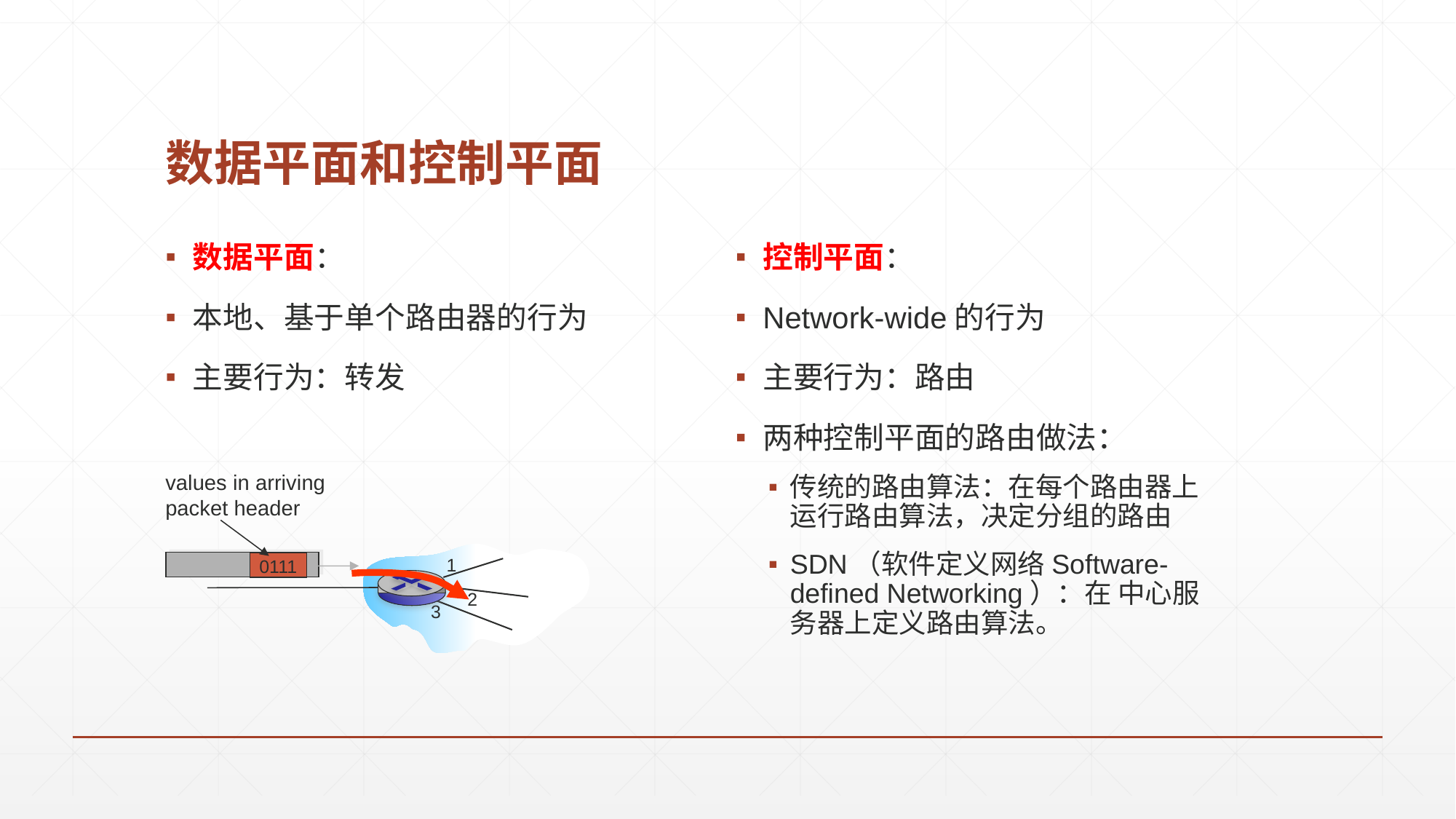

# 数据平面和控制平面
控制平面：
Network-wide的行为
主要行为：路由
两种控制平面的路由做法：
传统的路由算法：在每个路由器上运行路由算法，决定分组的路由
SDN（软件定义网络Software-defined Networking）：在 中心服务器上定义路由算法。
数据平面：
本地、基于单个路由器的行为
主要行为：转发
values in arriving
packet header

0111

1

2
3